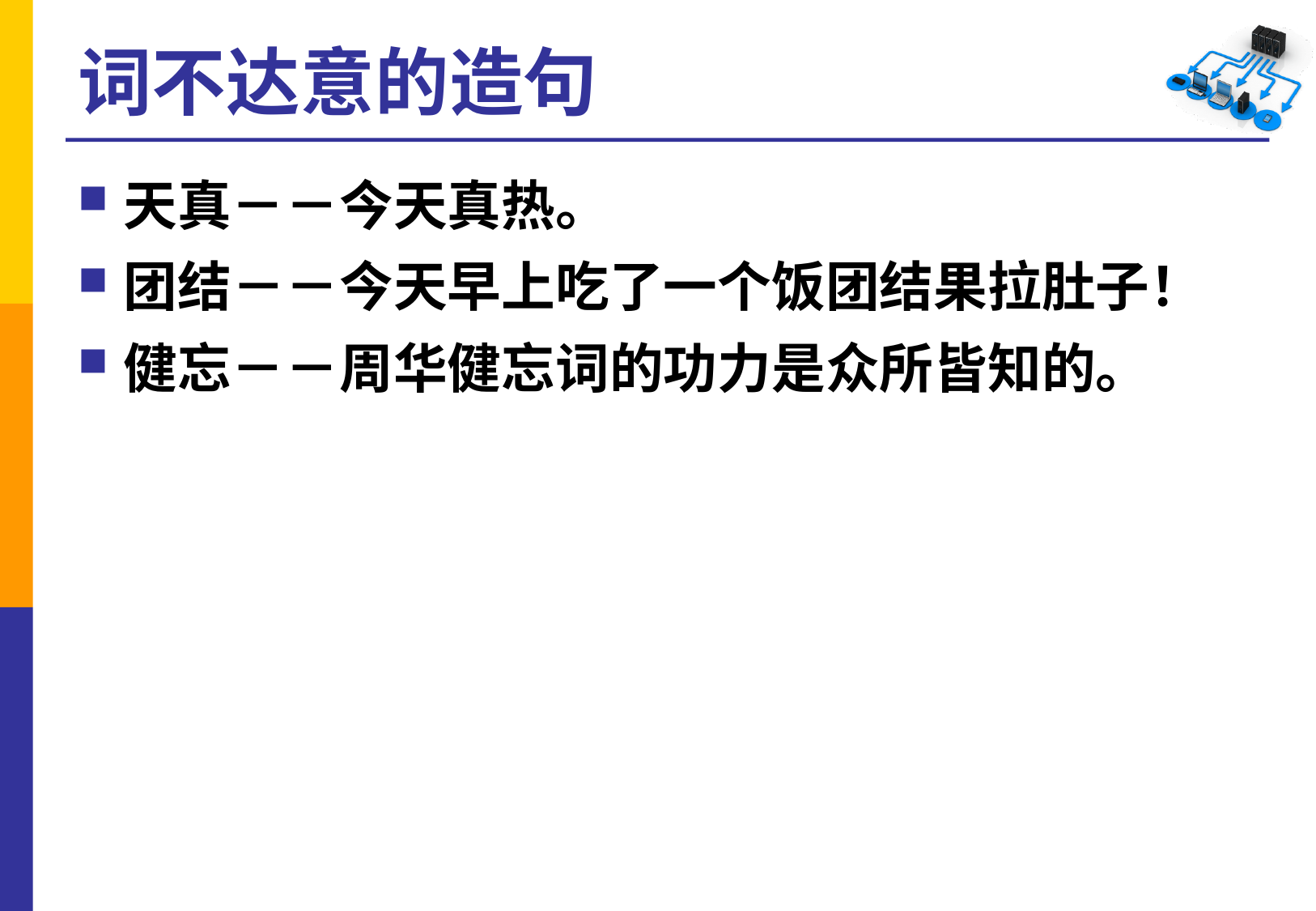

# 词不达意的造句
天真－－今天真热。
团结－－今天早上吃了一个饭团结果拉肚子！
健忘－－周华健忘词的功力是众所皆知的。